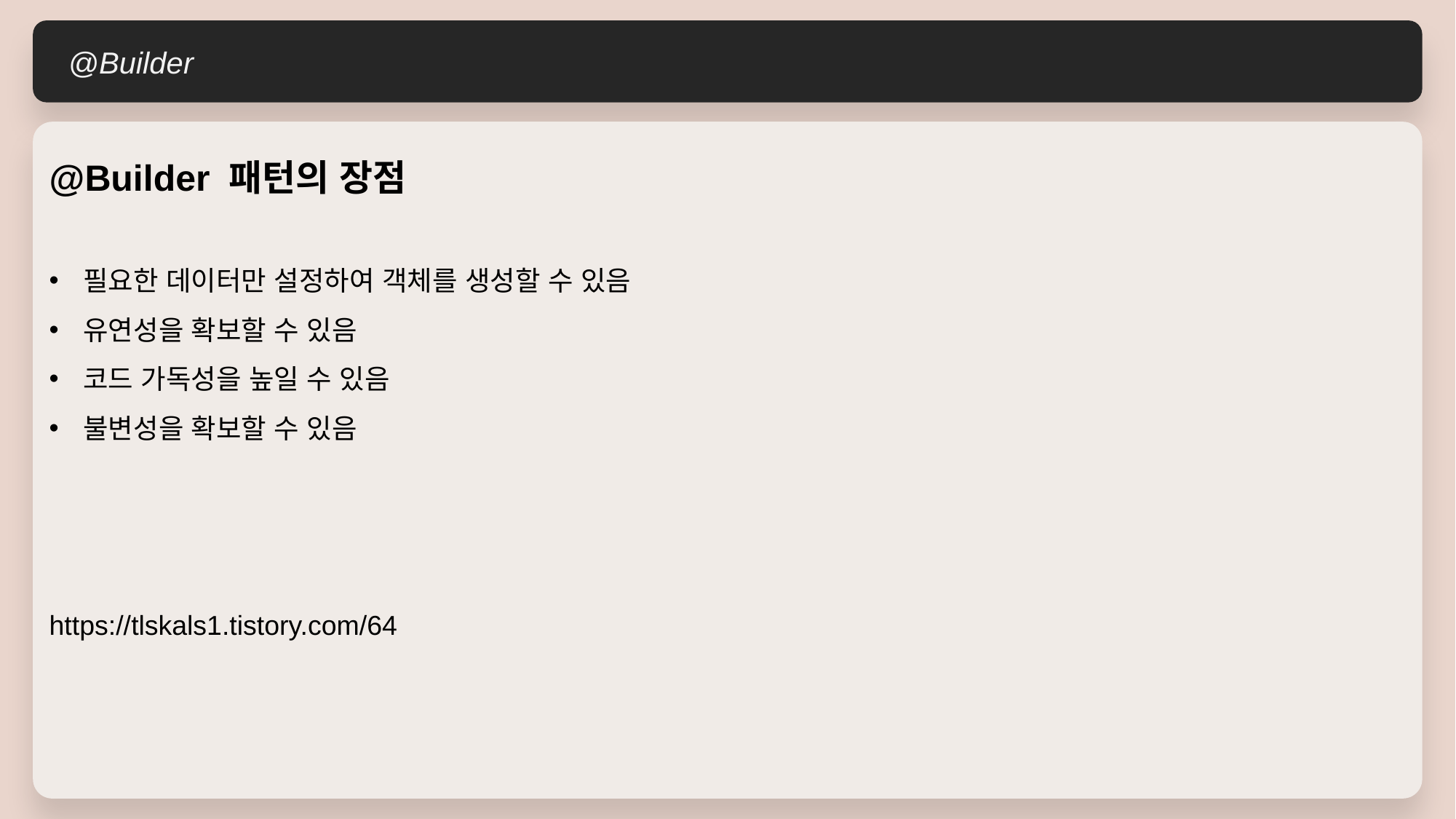

@Builder
@Builder 패턴의 장점

필요한 데이터만 설정하여 객체를 생성할 수 있음
유연성을 확보할 수 있음
코드 가독성을 높일 수 있음
불변성을 확보할 수 있음

https://tlskals1.tistory.com/64